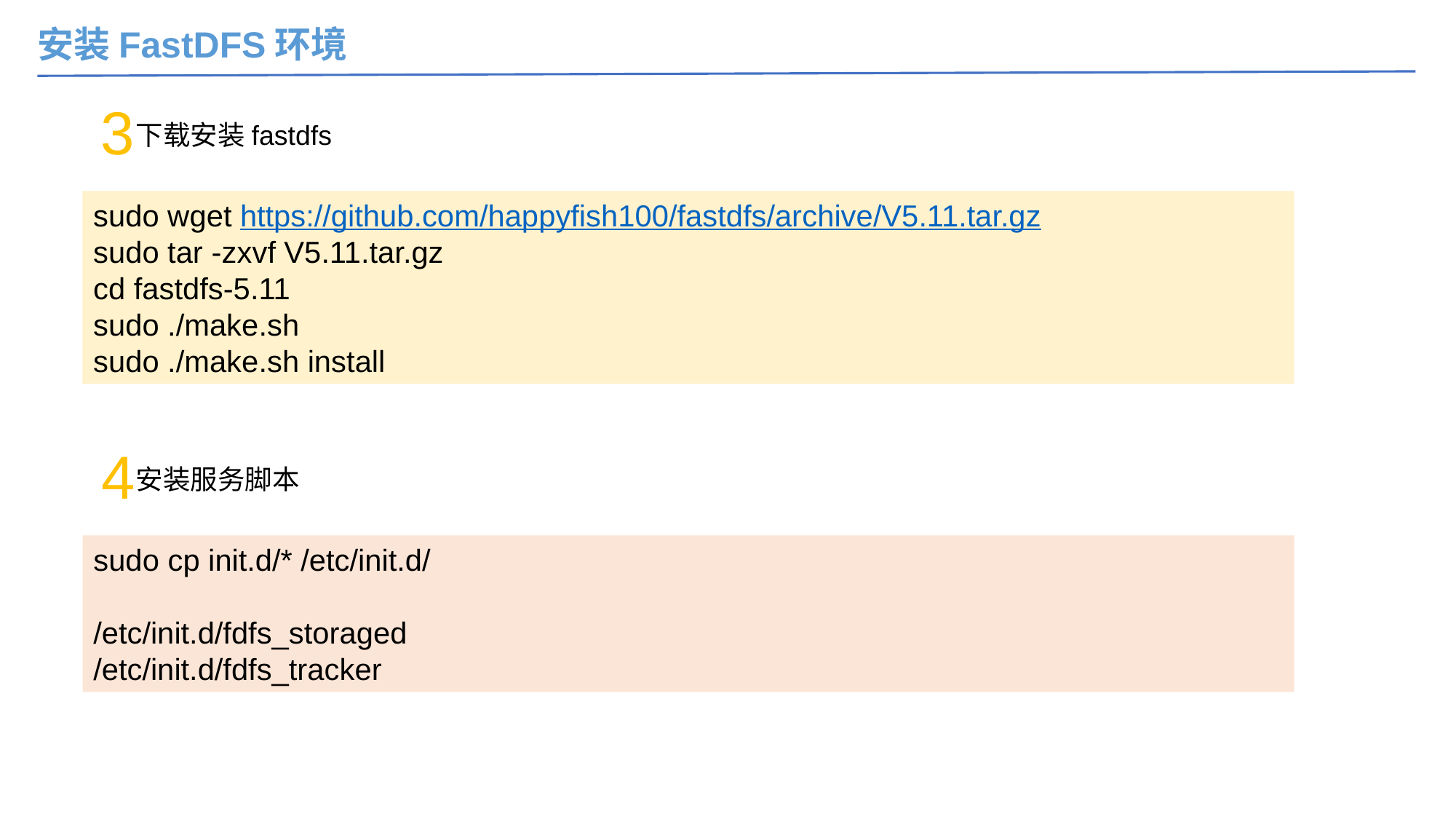

安装FastDFS环境
3
下载安装fastdfs
sudo wget https://github.com/happyfish100/fastdfs/archive/V5.11.tar.gz
sudo tar -zxvf V5.11.tar.gz
cd fastdfs-5.11
sudo ./make.sh
sudo ./make.sh install
4
安装服务脚本
sudo cp init.d/* /etc/init.d/

/etc/init.d/fdfs_storaged
/etc/init.d/fdfs_tracker